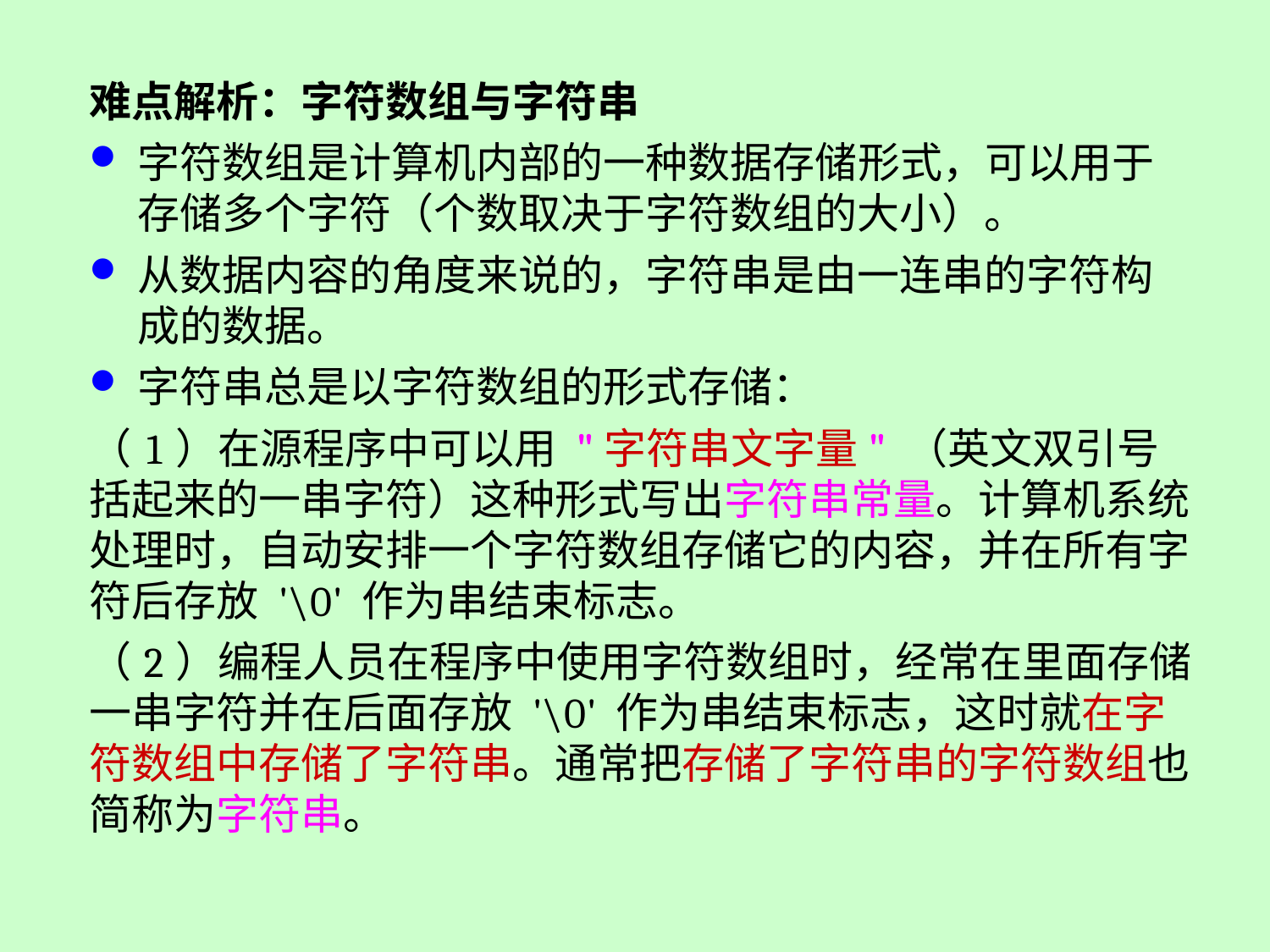

难点解析：字符数组与字符串
字符数组是计算机内部的一种数据存储形式，可以用于存储多个字符（个数取决于字符数组的大小）。
从数据内容的角度来说的，字符串是由一连串的字符构成的数据。
字符串总是以字符数组的形式存储：
（1）在源程序中可以用 "字符串文字量" （英文双引号括起来的一串字符）这种形式写出字符串常量。计算机系统处理时，自动安排一个字符数组存储它的内容，并在所有字符后存放 '\0' 作为串结束标志。
（2）编程人员在程序中使用字符数组时，经常在里面存储一串字符并在后面存放 '\0' 作为串结束标志，这时就在字符数组中存储了字符串。通常把存储了字符串的字符数组也简称为字符串。